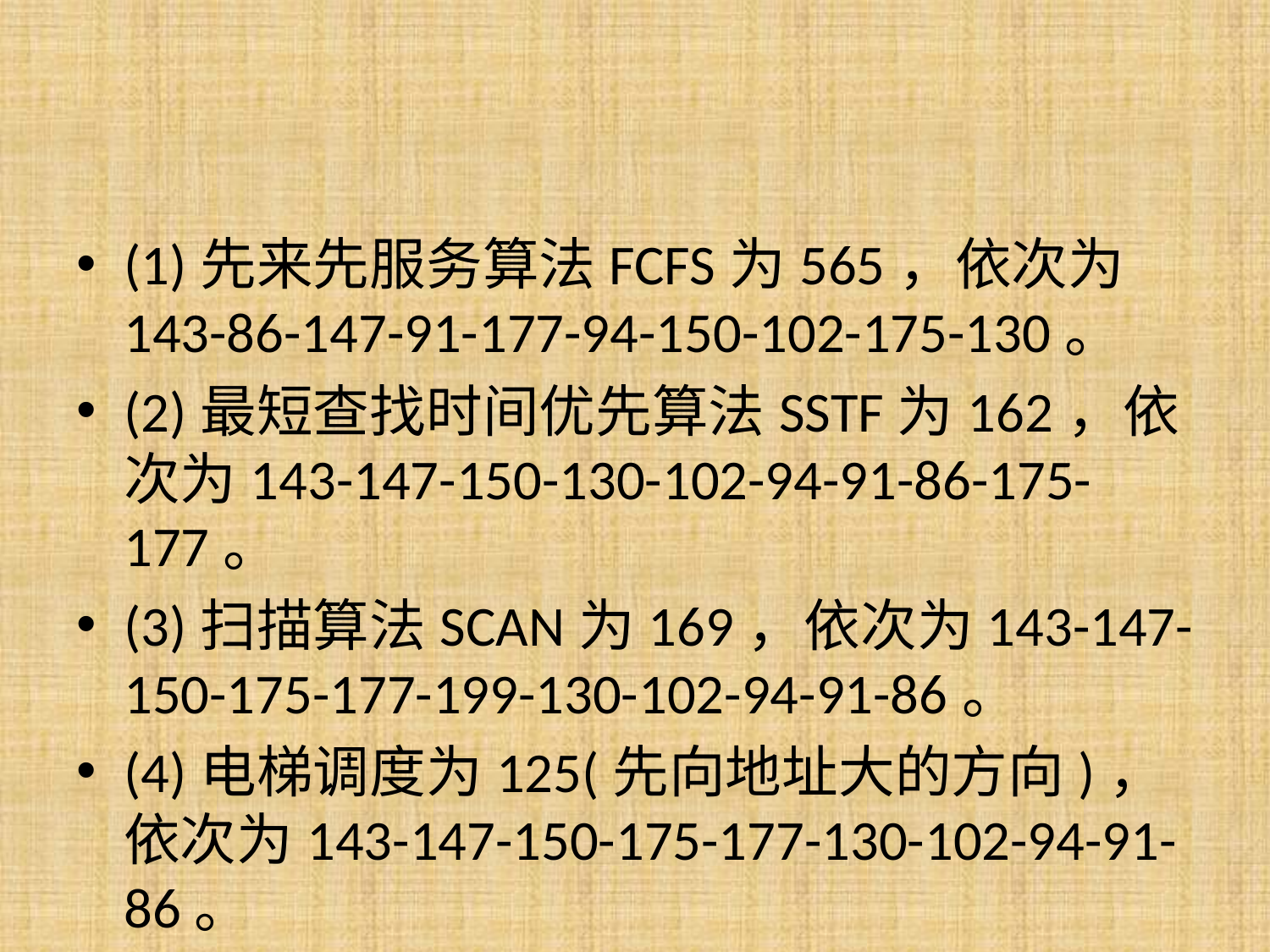

#
(1)先来先服务算法FCFS为565，依次为143-86-147-91-177-94-150-102-175-130。
(2)最短查找时间优先算法SSTF为162，依次为143-147-150-130-102-94-91-86-175-177。
(3)扫描算法SCAN为169，依次为143-147-150-175-177-199-130-102-94-91-86。
(4)电梯调度为125(先向地址大的方向)，依次为143-147-150-175-177-130-102-94-91-86。